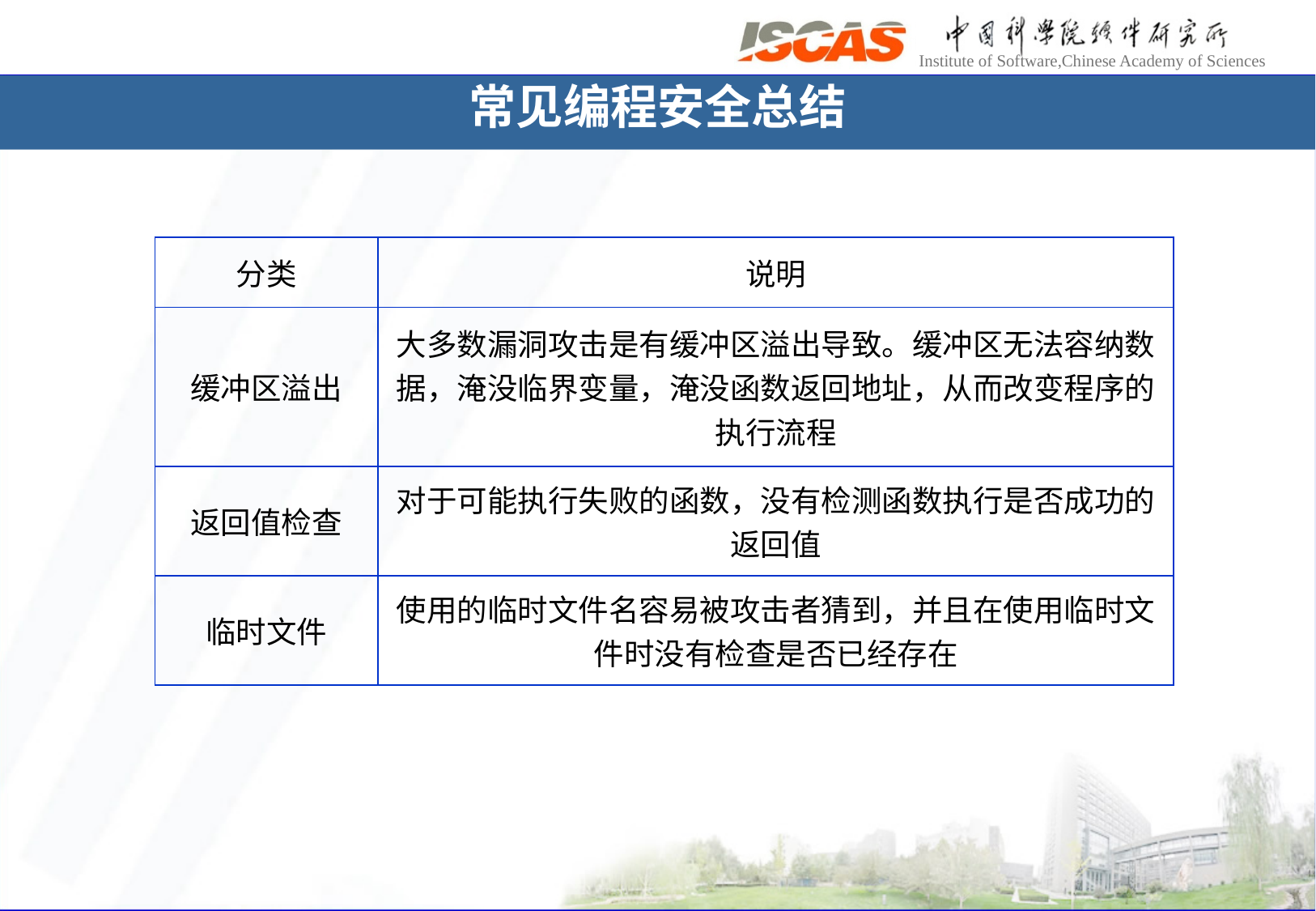

# 常见编程安全总结
| 分类 | 说明 |
| --- | --- |
| 缓冲区溢出 | 大多数漏洞攻击是有缓冲区溢出导致。缓冲区无法容纳数据，淹没临界变量，淹没函数返回地址，从而改变程序的执行流程 |
| 返回值检查 | 对于可能执行失败的函数，没有检测函数执行是否成功的返回值 |
| 临时文件 | 使用的临时文件名容易被攻击者猜到，并且在使用临时文件时没有检查是否已经存在 |